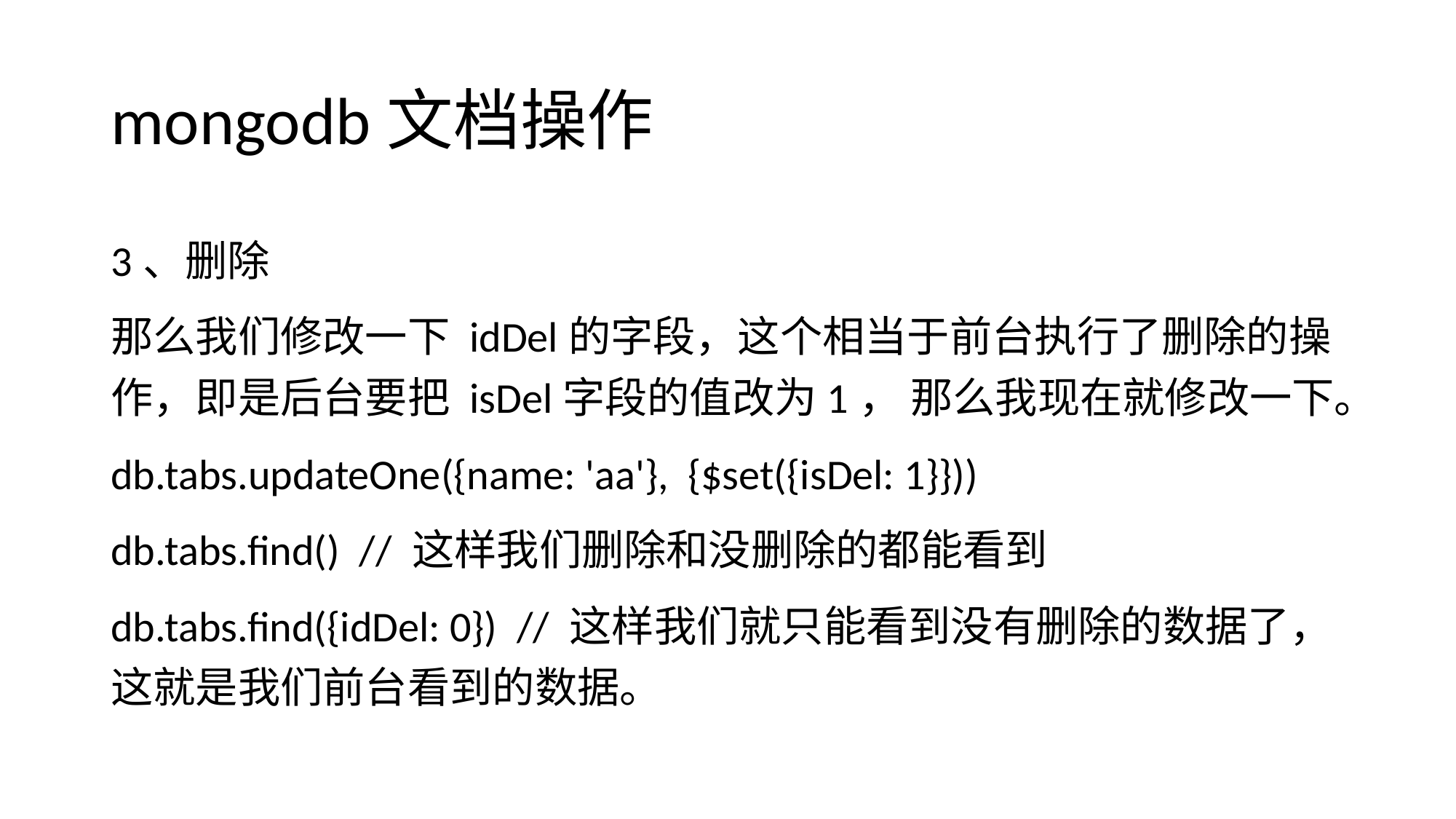

# mongodb文档操作
3、删除
那么我们修改一下 idDel的字段，这个相当于前台执行了删除的操作，即是后台要把 isDel字段的值改为1， 那么我现在就修改一下。
db.tabs.updateOne({name: 'aa'},  {$set({isDel: 1}}))
db.tabs.find()  // 这样我们删除和没删除的都能看到
db.tabs.find({idDel: 0})  // 这样我们就只能看到没有删除的数据了，这就是我们前台看到的数据。